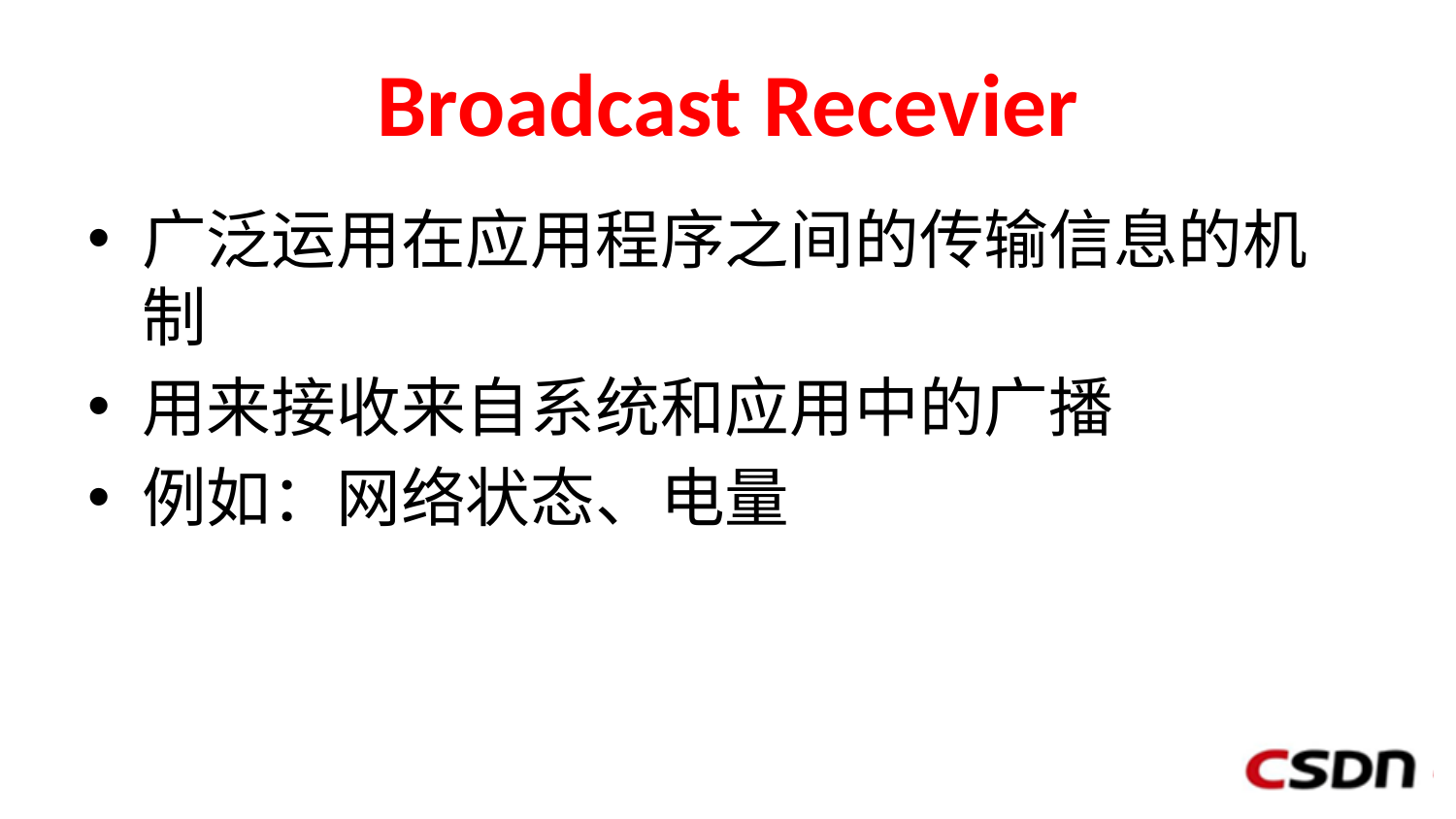

# Broadcast Recevier
广泛运用在应用程序之间的传输信息的机制
用来接收来自系统和应用中的广播
例如：网络状态、电量